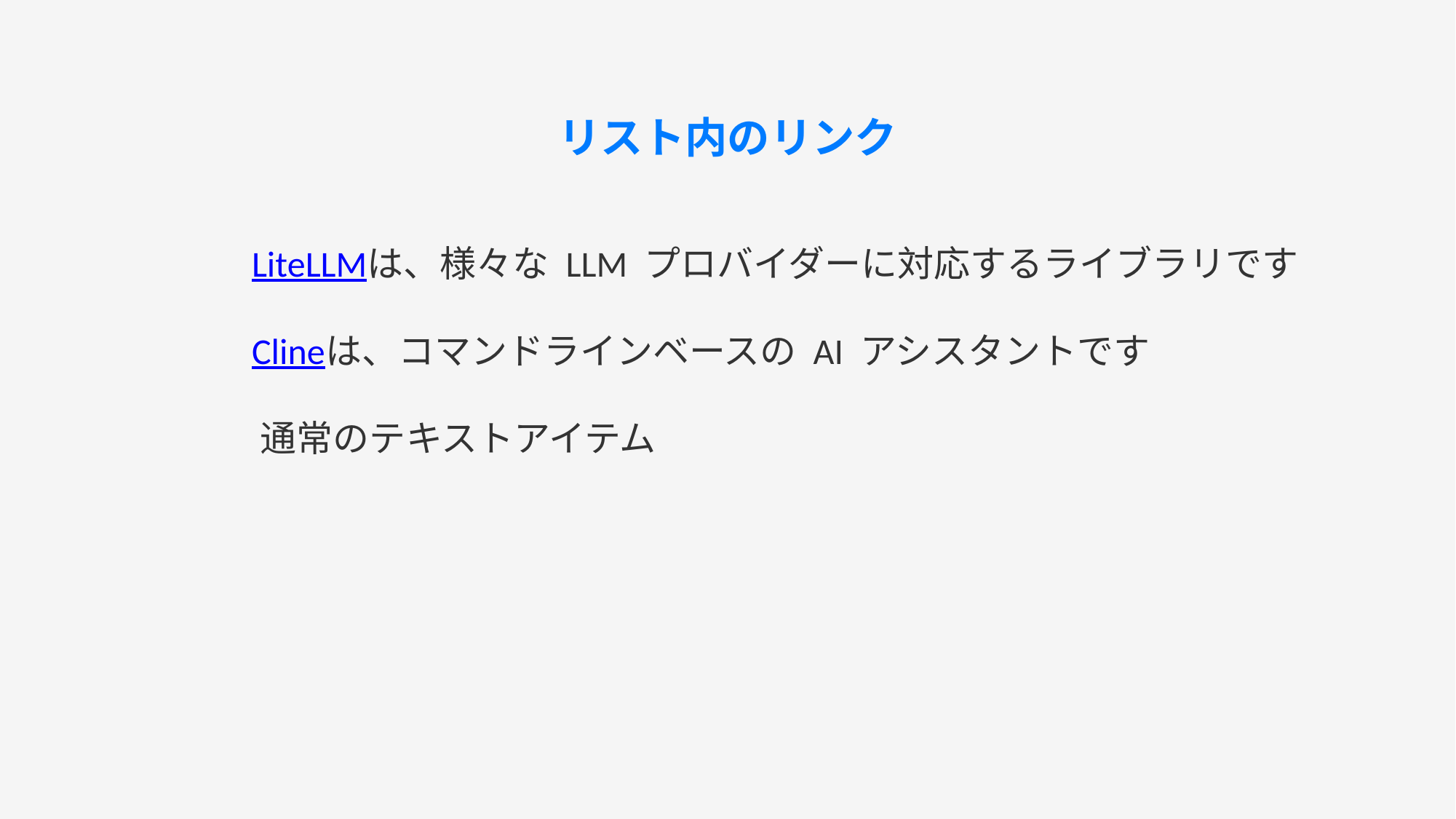

リスト内のリンク
 LiteLLMは、様々な LLM プロバイダーに対応するライブラリです
 Clineは、コマンドラインベースの AI アシスタントです
 通常のテキストアイテム